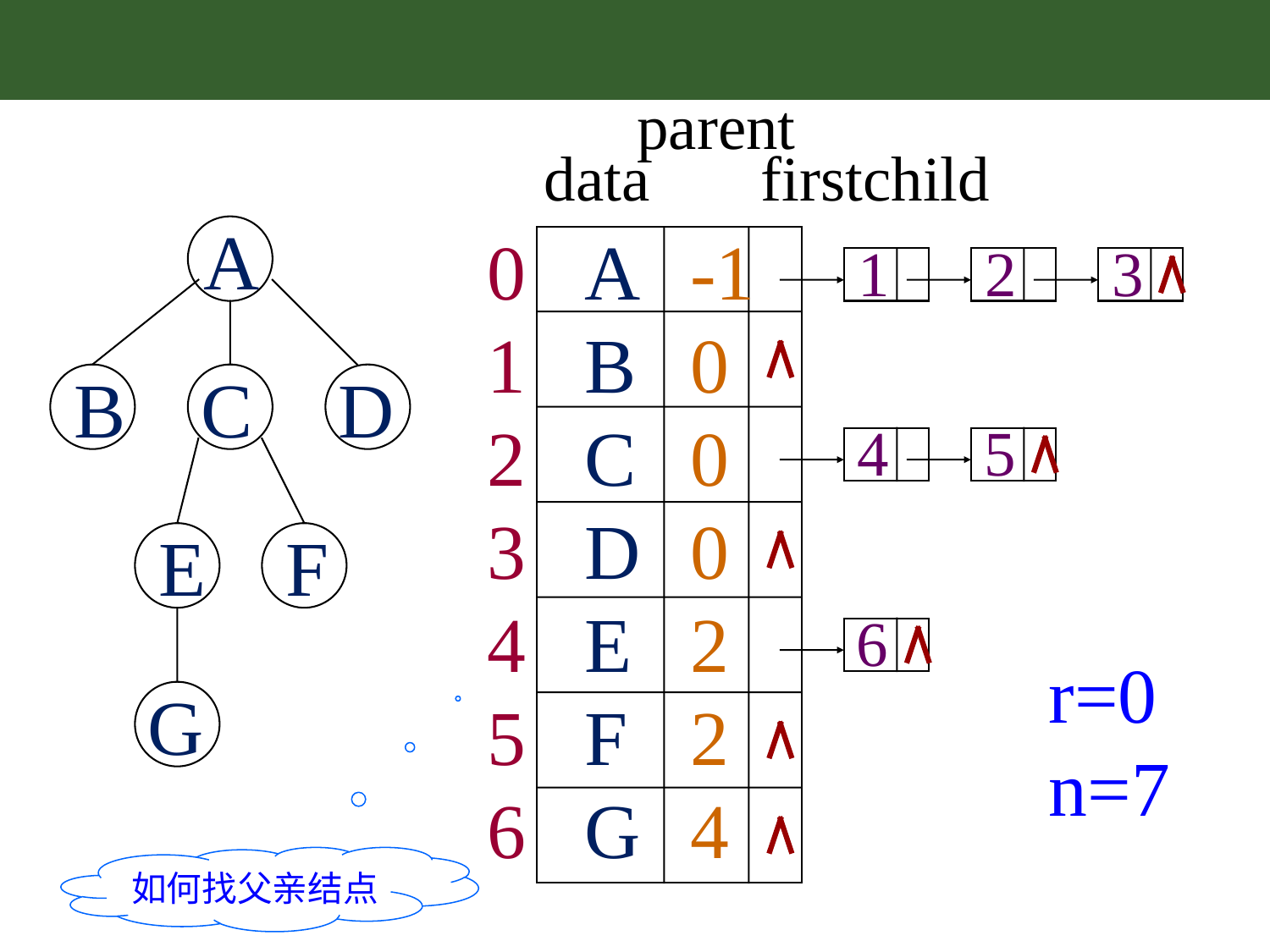

parent
 data       firstchild
A

0   A
1   B
2   C
3   D
4   E
5   F
6   G
-1
0
0
0
2
2
4

  1      2      3

B
C
D

4      5

E
F

6

r=0
n=7

G

如何找父亲结点